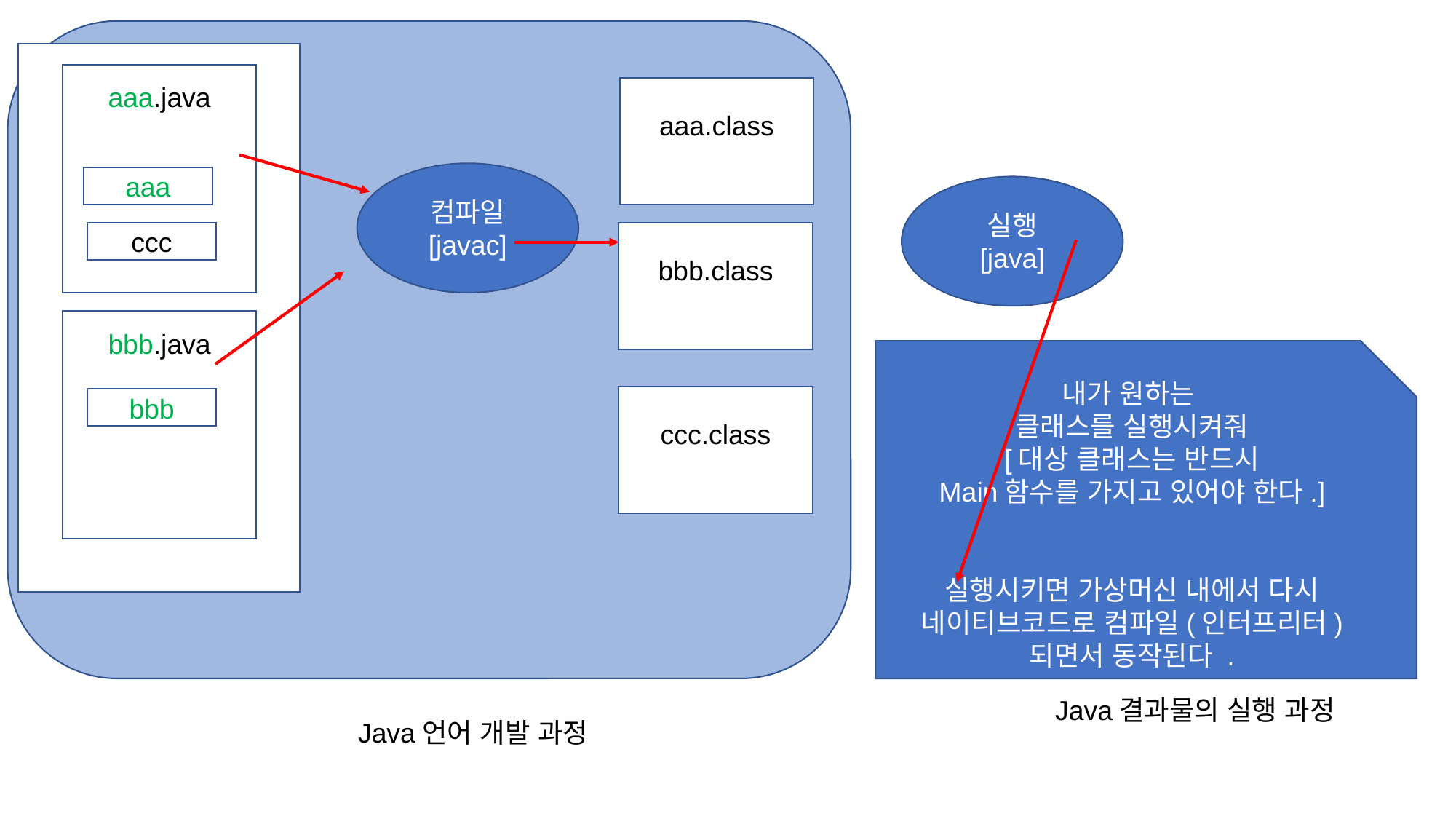

aaa.java

aaa.class

컴파일
[javac]
aaa
실행
[java]
ccc
bbb.class

bbb.java

내가 원하는
클래스를 실행시켜줘
[대상 클래스는 반드시
Main함수를 가지고 있어야 한다.]

실행시키면 가상머신 내에서 다시 네이티브코드로 컴파일(인터프리터)
되면서 동작된다 .
ccc.class

bbb
Java결과물의 실행 과정
Java언어 개발 과정